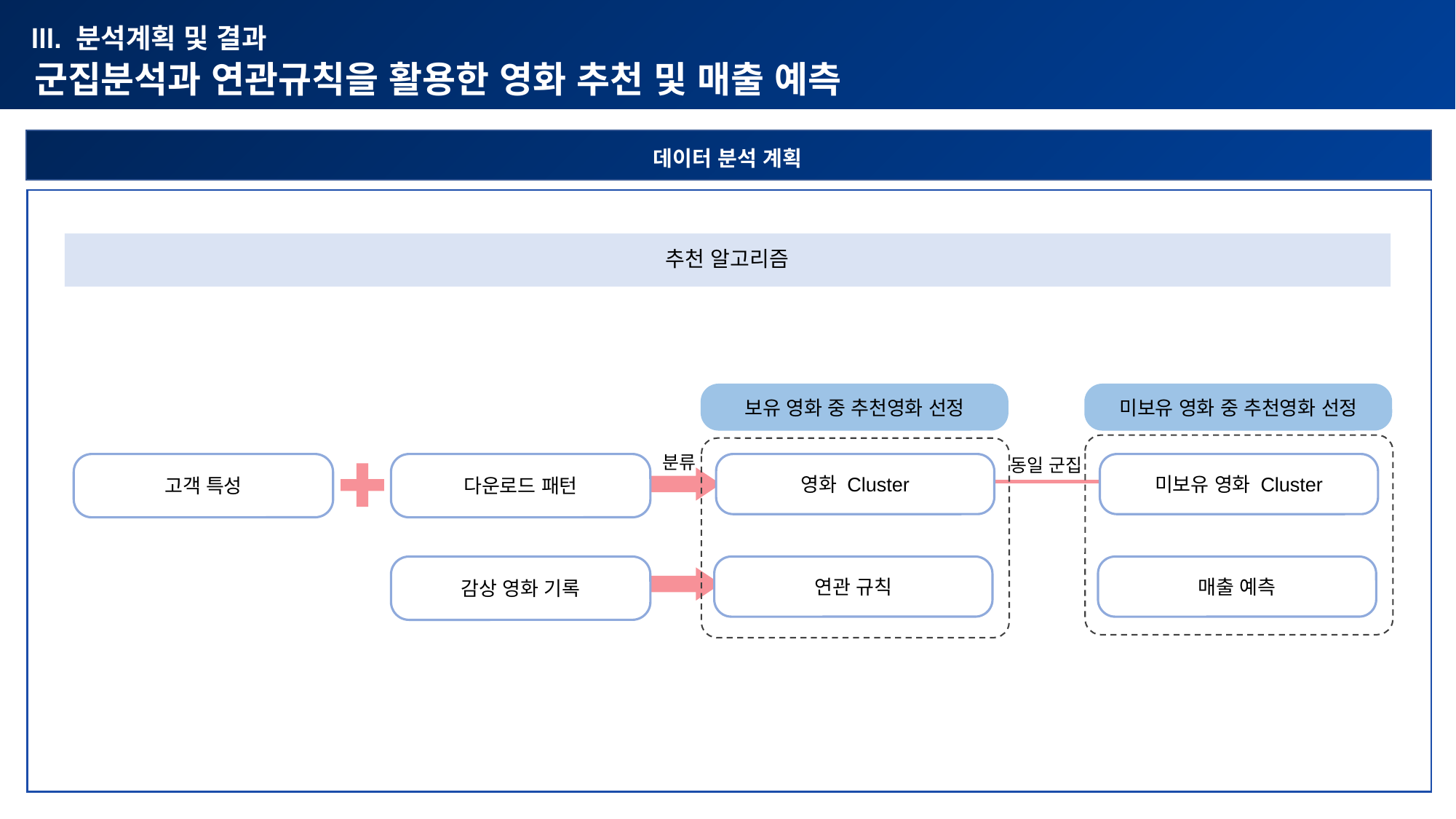

lll. 분석계획 및 결과
군집분석과 연관규칙을 활용한 영화 추천 및 매출 예측

데이터 분석 계획

추천 알고리즘
보유 영화 중 추천영화 선정
미보유 영화 중 추천영화 선정

분류
동일 군집
고객 특성
다운로드 패턴
영화 Cluster
미보유 영화 Cluster

감상 영화 기록
연관 규칙
매출 예측